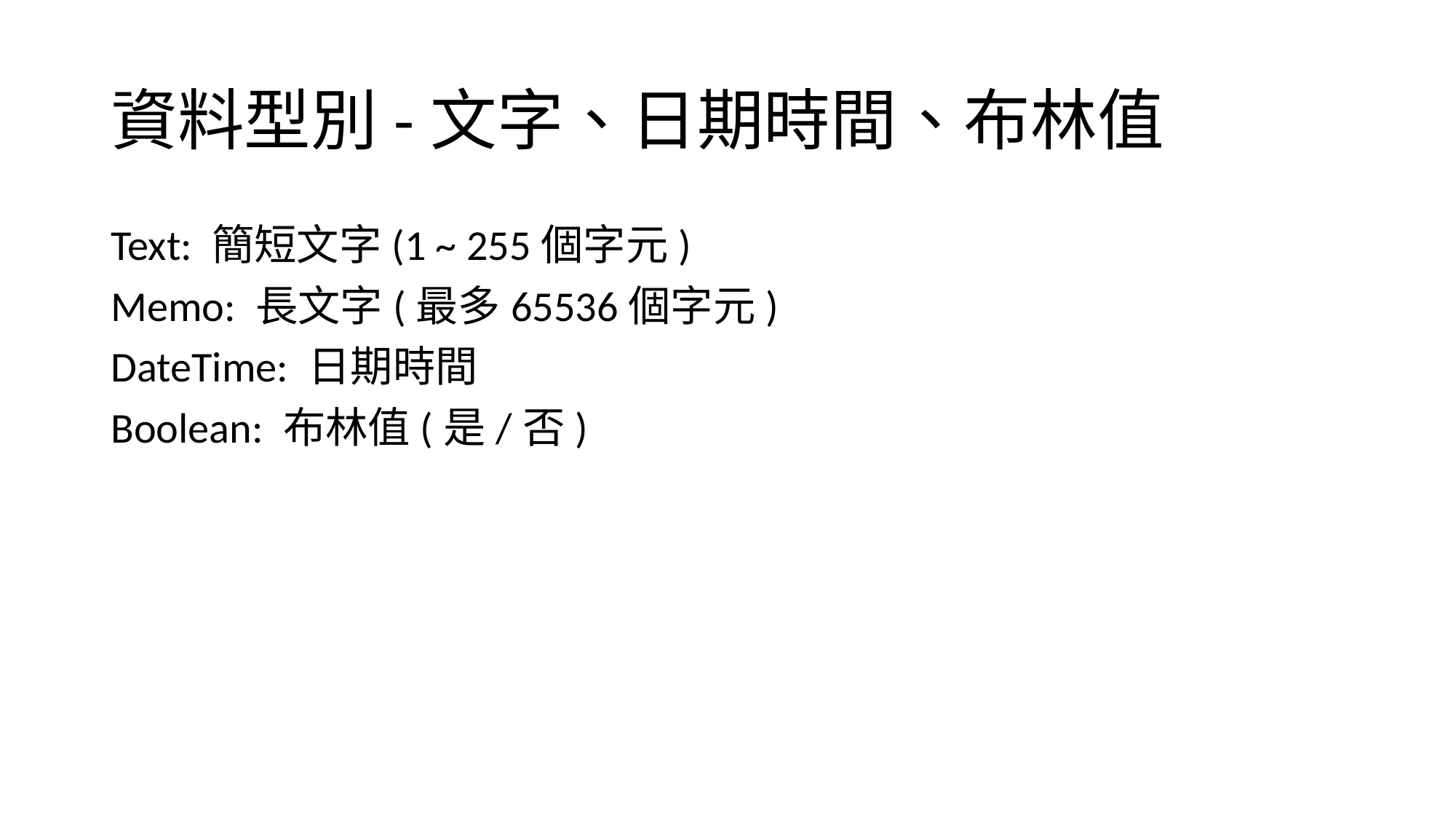

# 資料型別-文字、日期時間、布林值
Text: 簡短文字(1 ~ 255個字元)
Memo: 長文字(最多65536個字元)
DateTime: 日期時間
Boolean: 布林值(是/否)